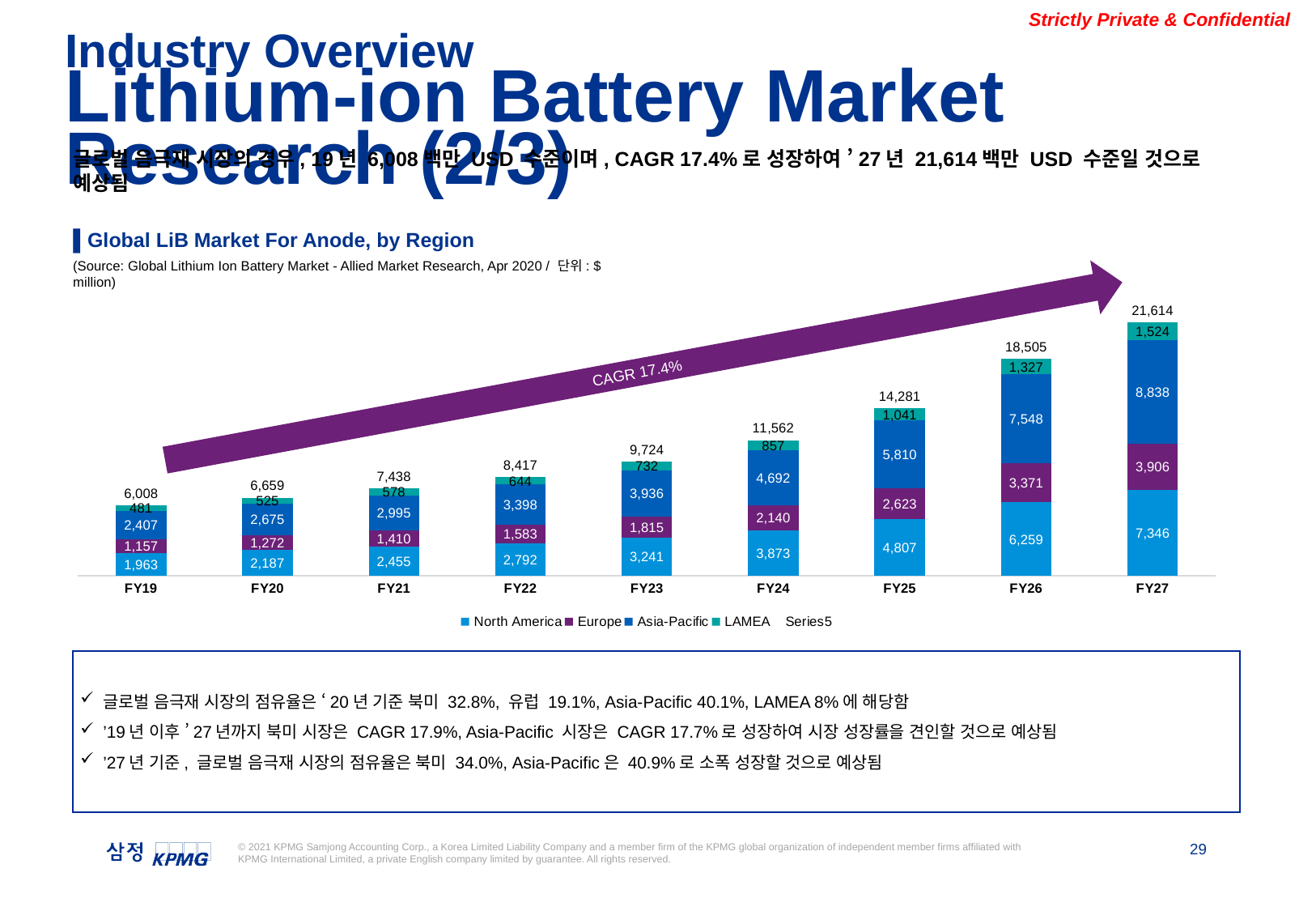

### Chart

| Category | North America | Europe | Asia-Pacific | LAMEA |  |
|---|---|---|---|---|---|
| 19 | 1963.0 | 1157.0 | 2407.0 | 481.0 | 6008.0 |
| 20 | 2187.0 | 1272.0 | 2675.0 | 525.0 | 6659.0 |
| 21 | 2455.0 | 1410.0 | 2995.0 | 578.0 | 7438.0 |
| 22 | 2792.0 | 1583.0 | 3398.0 | 644.0 | 8417.0 |
| 23 | 3241.0 | 1815.0 | 3936.0 | 732.0 | 9724.0 |
| 24 | 3873.0 | 2140.0 | 4692.0 | 857.0 | 11562.0 |
| 25 | 4807.0 | 2623.0 | 5810.0 | 1041.0 | 14281.0 |
| 26 | 6259.0 | 3371.0 | 7548.0 | 1327.0 | 18505.0 |
| 27 | 7346.0 | 3906.0 | 8838.0 | 1524.0 | 21614.0 |
Industry Overview
Lithium-ion Battery Market Research (2/3)
글로벌 음극재 시장의 경우, 19년 6,008백만 USD 수준이며, CAGR 17.4%로 성장하여 ’27년 21,614백만 USD 수준일 것으로 예상됨
▌Global LiB Market For Anode, by Region
(Source: Global Lithium Ion Battery Market - Allied Market Research, Apr 2020 / 단위: $ million)
CAGR 17.4%
글로벌 음극재 시장의 점유율은 ‘20년 기준 북미 32.8%, 유럽 19.1%, Asia-Pacific 40.1%, LAMEA 8%에 해당함
’19년 이후 ’27년까지 북미 시장은 CAGR 17.9%, Asia-Pacific 시장은 CAGR 17.7%로 성장하여 시장 성장률을 견인할 것으로 예상됨
’27년 기준, 글로벌 음극재 시장의 점유율은 북미 34.0%, Asia-Pacific은 40.9%로 소폭 성장할 것으로 예상됨